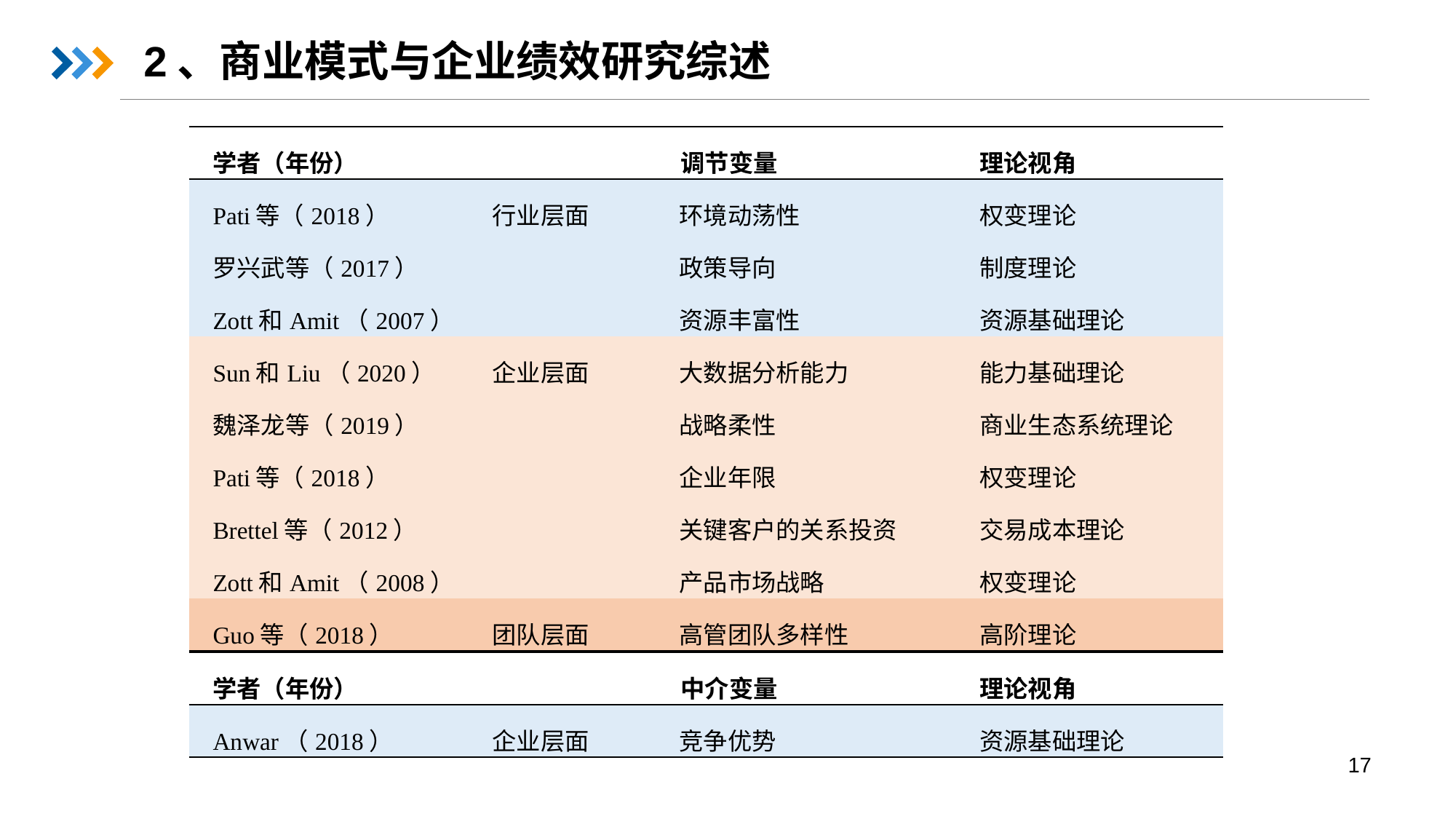

# 2、商业模式与企业绩效研究综述
| 学者（年份） | 调节变量 |  | 理论视角 |
| --- | --- | --- | --- |
| Pati等（2018） | 行业层面 | 环境动荡性 | 权变理论 |
| 罗兴武等（2017） |  | 政策导向 | 制度理论 |
| Zott和Amit（2007） |  | 资源丰富性 | 资源基础理论 |
| Sun和Liu（2020） | 企业层面 | 大数据分析能力 | 能力基础理论 |
| 魏泽龙等（2019） |  | 战略柔性 | 商业生态系统理论 |
| Pati等（2018） |  | 企业年限 | 权变理论 |
| Brettel等（2012） |  | 关键客户的关系投资 | 交易成本理论 |
| Zott和Amit（2008） |  | 产品市场战略 | 权变理论 |
| Guo等（2018） | 团队层面 | 高管团队多样性 | 高阶理论 |
| 学者（年份） | 中介变量 |  | 理论视角 |
| --- | --- | --- | --- |
| Anwar（2018） | 企业层面 | 竞争优势 | 资源基础理论 |
17